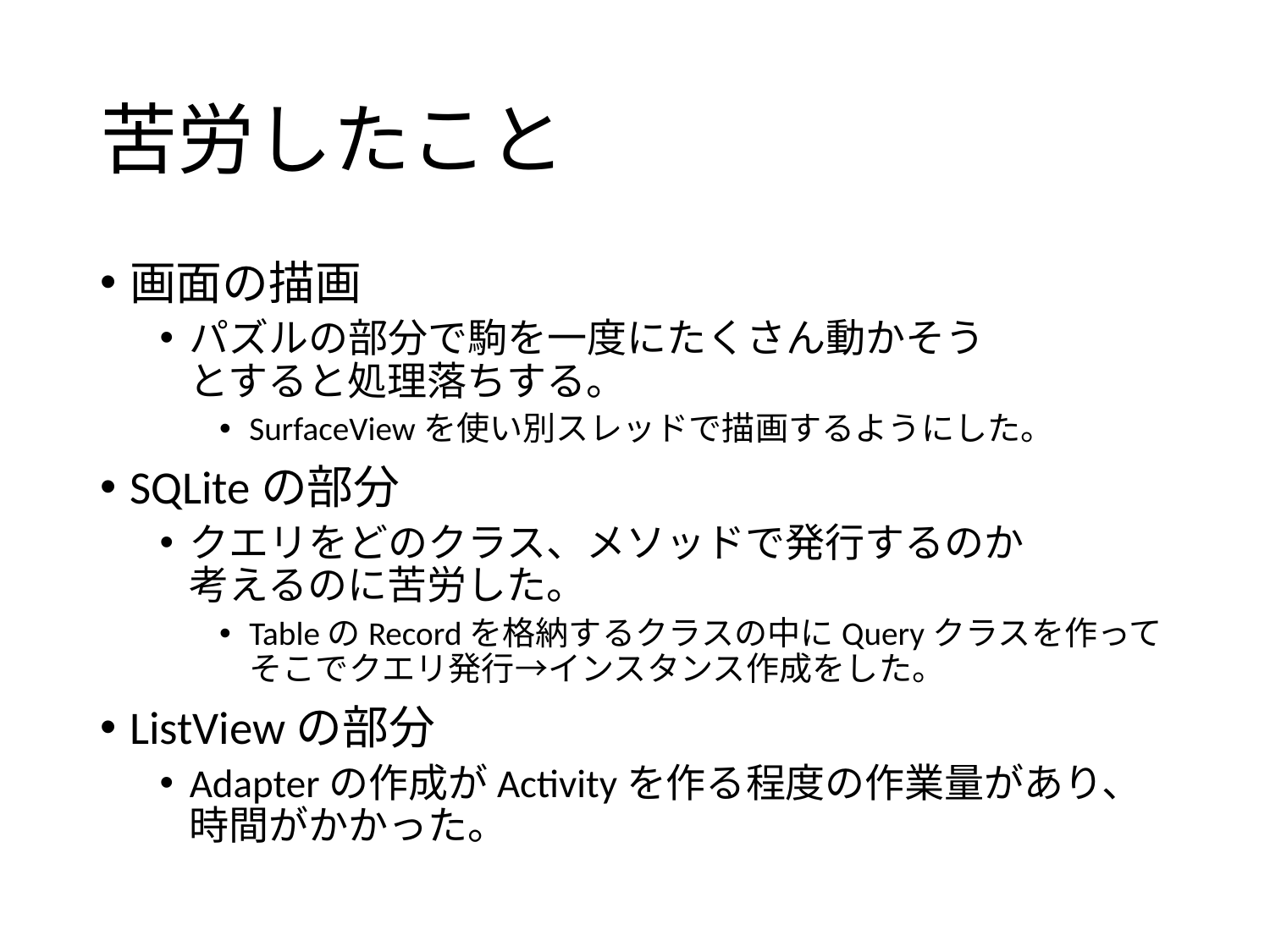

# 苦労したこと
画面の描画
パズルの部分で駒を一度にたくさん動かそう
とすると処理落ちする。
SurfaceViewを使い別スレッドで描画するようにした。
SQLiteの部分
クエリをどのクラス、メソッドで発行するのか
考えるのに苦労した。
TableのRecordを格納するクラスの中にQueryクラスを作ってそこでクエリ発行→インスタンス作成をした。
ListViewの部分
Adapterの作成がActivityを作る程度の作業量があり、時間がかかった。